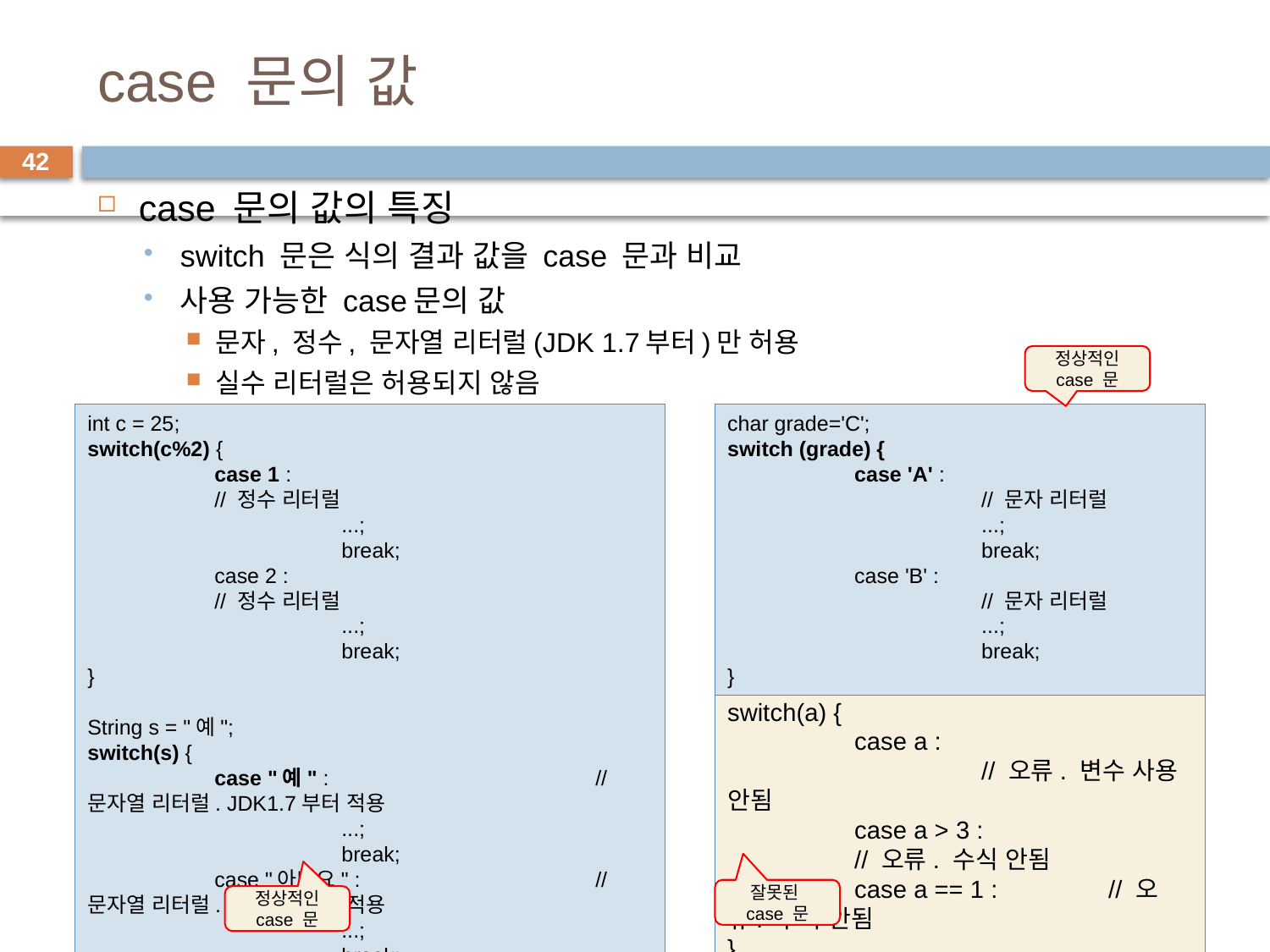

# case 문의 값
42
case 문의 값의 특징
switch 문은 식의 결과 값을 case 문과 비교
사용 가능한 case문의 값
문자, 정수, 문자열 리터럴(JDK 1.7부터)만 허용
실수 리터럴은 허용되지 않음
정상적인 case 문
int c = 25;
switch(c%2) {
	case 1 : 				// 정수 리터럴
		...;
		break;
	case 2 : 				// 정수 리터럴
		...;
		break;
}

String s = "예";
switch(s) {
	case "예" : 			// 문자열 리터럴. JDK1.7부터 적용
		...;
		break;
	case "아니요" : 		// 문자열 리터럴. JDK1.7부터 적용
		...;
		break;
}
char grade='C';
switch (grade) {
	case 'A' : 				// 문자 리터럴
		...;
		break;
	case 'B' : 				// 문자 리터럴
		...;
		break;
}
switch(a) {
	case a : 				// 오류. 변수 사용 안됨
	case a > 3 : 		// 오류. 수식 안됨
	case a == 1 : 	// 오류. 수식 안됨
}
잘못된  case 문
정상적인 case 문